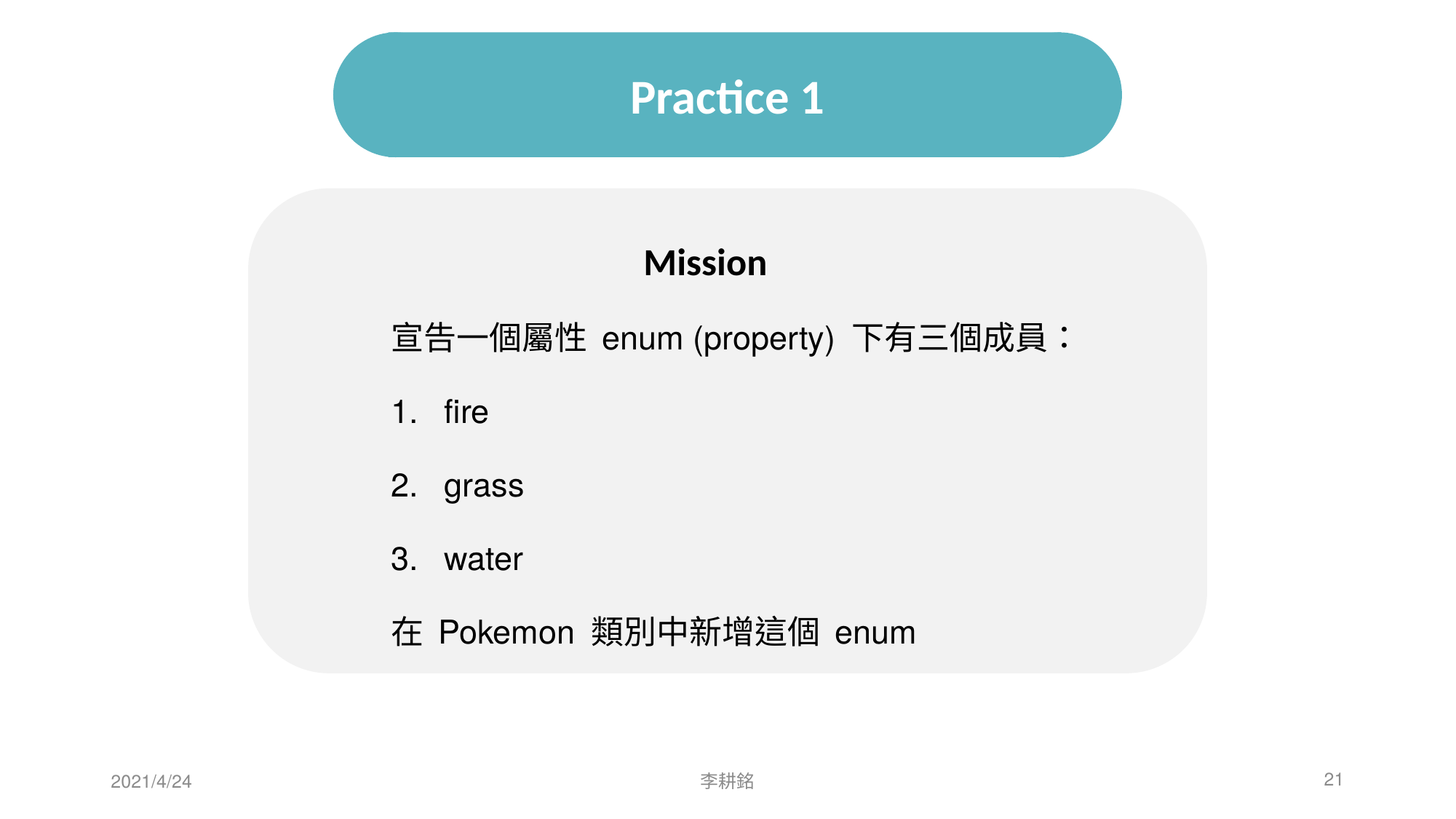

# Practice 1

Mission
宣告一個屬性 enum (property) 下有三個成員：
fire
grass
water
在 Pokemon 類別中新增這個 enum
2021/4/24
李耕銘
21